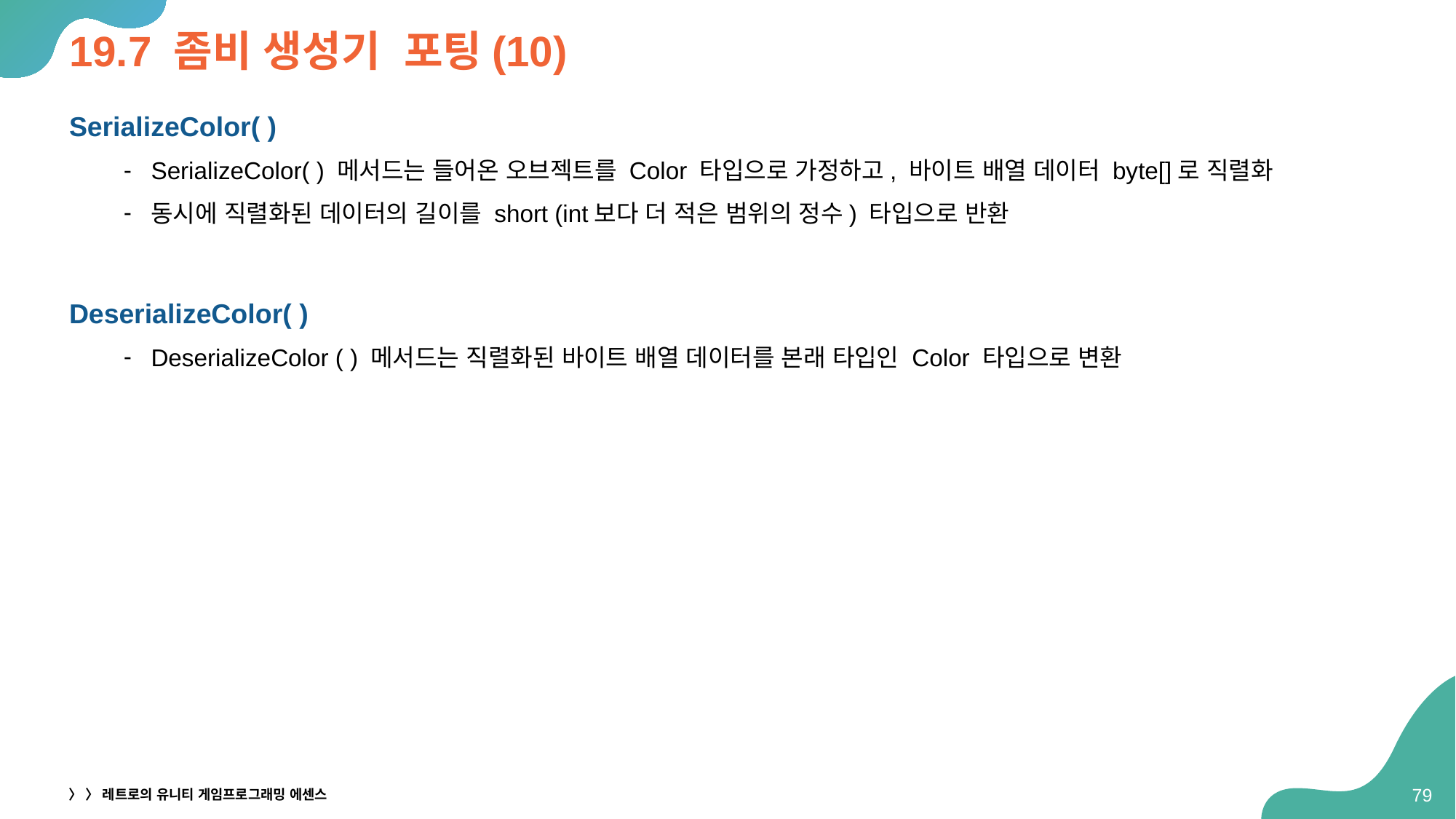

# 19.7 좀비 생성기  포팅(10)
SerializeColor( )
SerializeColor( ) 메서드는 들어온 오브젝트를 Color 타입으로 가정하고, 바이트 배열 데이터 byte[]로 직렬화
동시에 직렬화된 데이터의 길이를 short (int보다 더 적은 범위의 정수) 타입으로 반환

DeserializeColor( )
DeserializeColor ( ) 메서드는 직렬화된 바이트 배열 데이터를 본래 타입인 Color 타입으로 변환
79